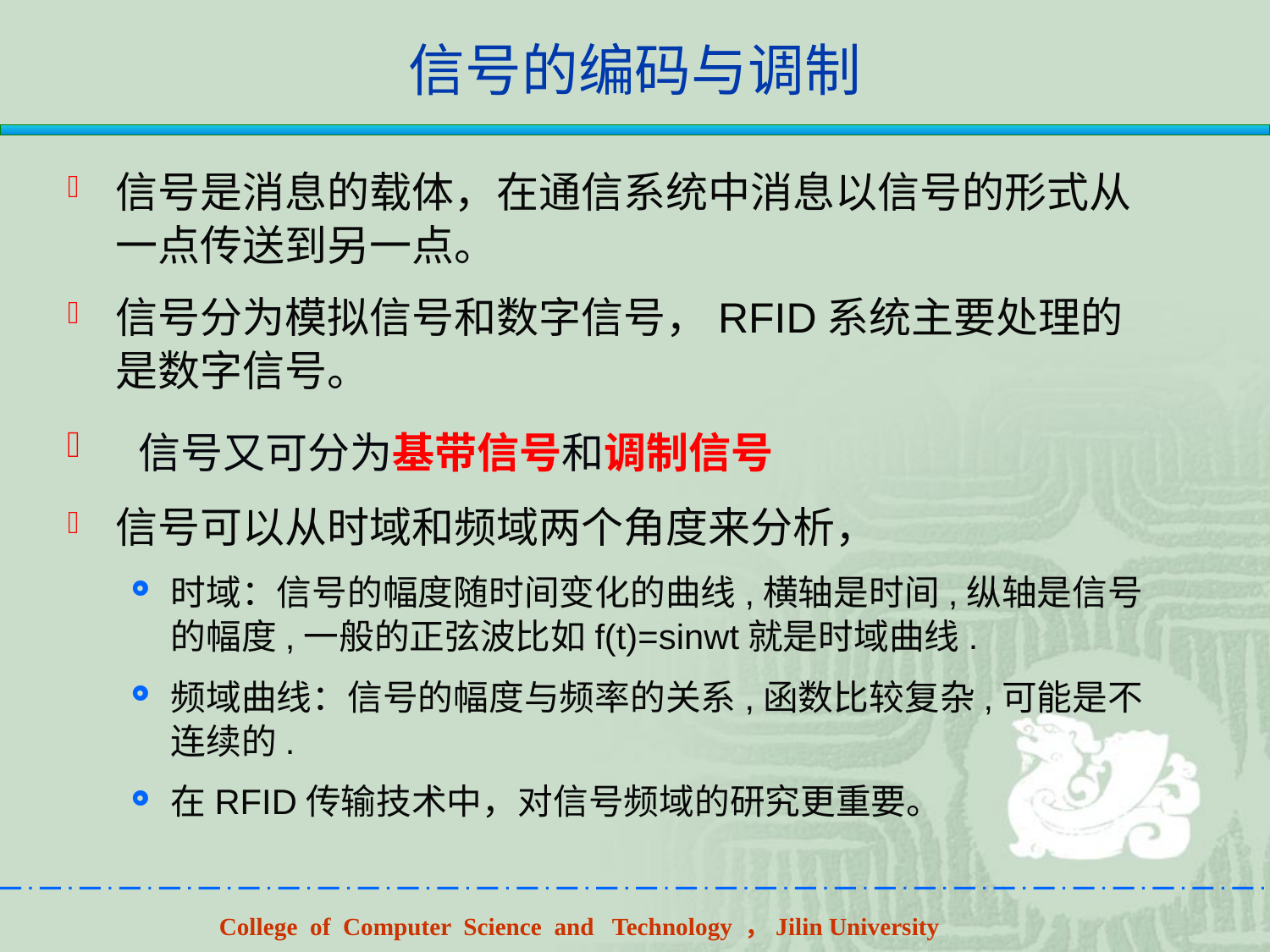

# 信号的编码与调制
信号是消息的载体，在通信系统中消息以信号的形式从一点传送到另一点。
信号分为模拟信号和数字信号，RFID系统主要处理的是数字信号。
 信号又可分为基带信号和调制信号
信号可以从时域和频域两个角度来分析，
时域：信号的幅度随时间变化的曲线,横轴是时间,纵轴是信号的幅度,一般的正弦波比如f(t)=sinwt就是时域曲线.
频域曲线：信号的幅度与频率的关系,函数比较复杂,可能是不连续的.
在RFID传输技术中，对信号频域的研究更重要。